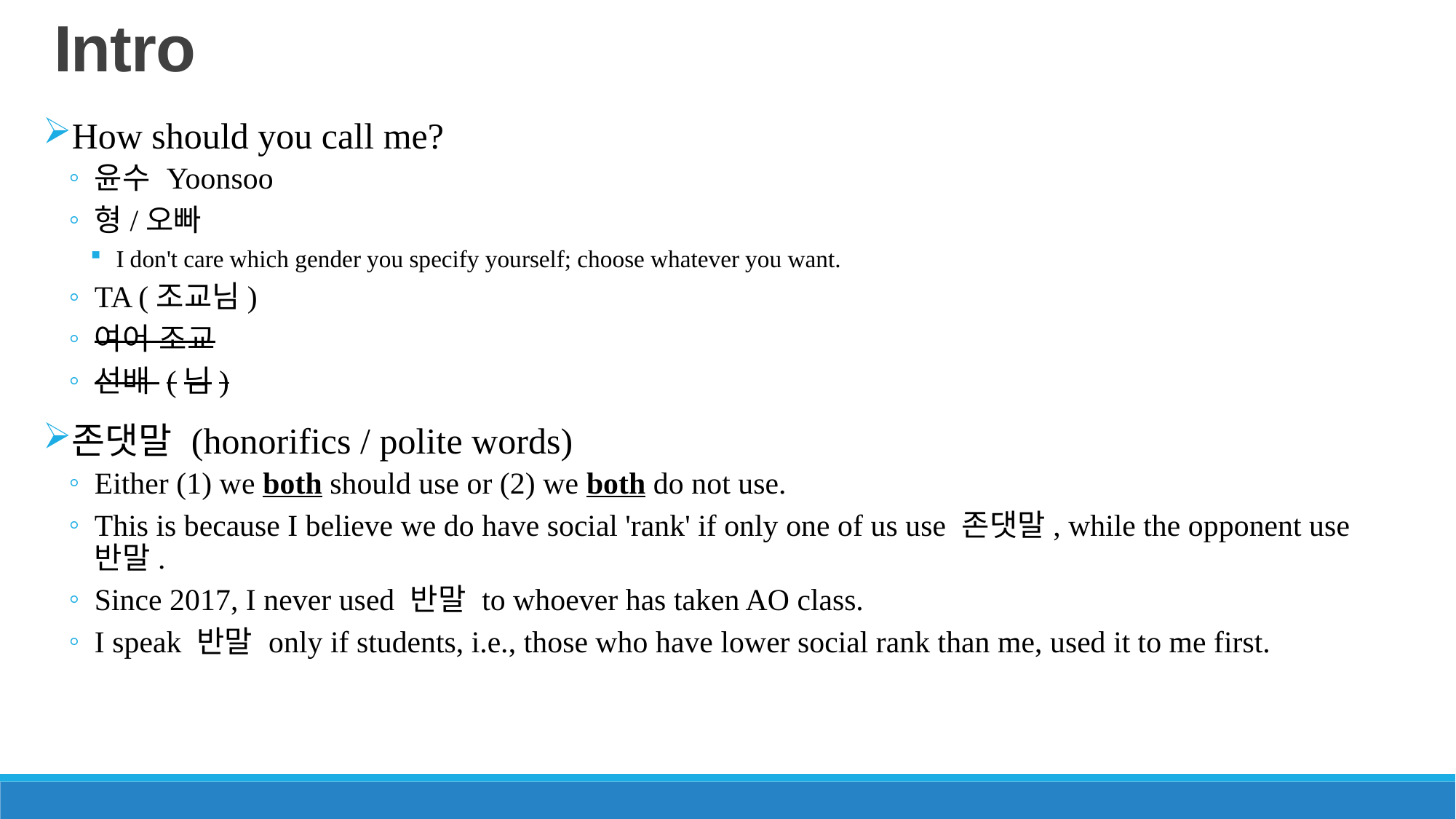

# Intro
How should you call me?
윤수 Yoonsoo
형/오빠
I don't care which gender you specify yourself; choose whatever you want.
TA (조교님)
여어 조교
선배 (님)
존댓말 (honorifics / polite words)
Either (1) we both should use or (2) we both do not use.
This is because I believe we do have social 'rank' if only one of us use 존댓말, while the opponent use 반말.
Since 2017, I never used 반말 to whoever has taken AO class.
I speak 반말 only if students, i.e., those who have lower social rank than me, used it to me first.